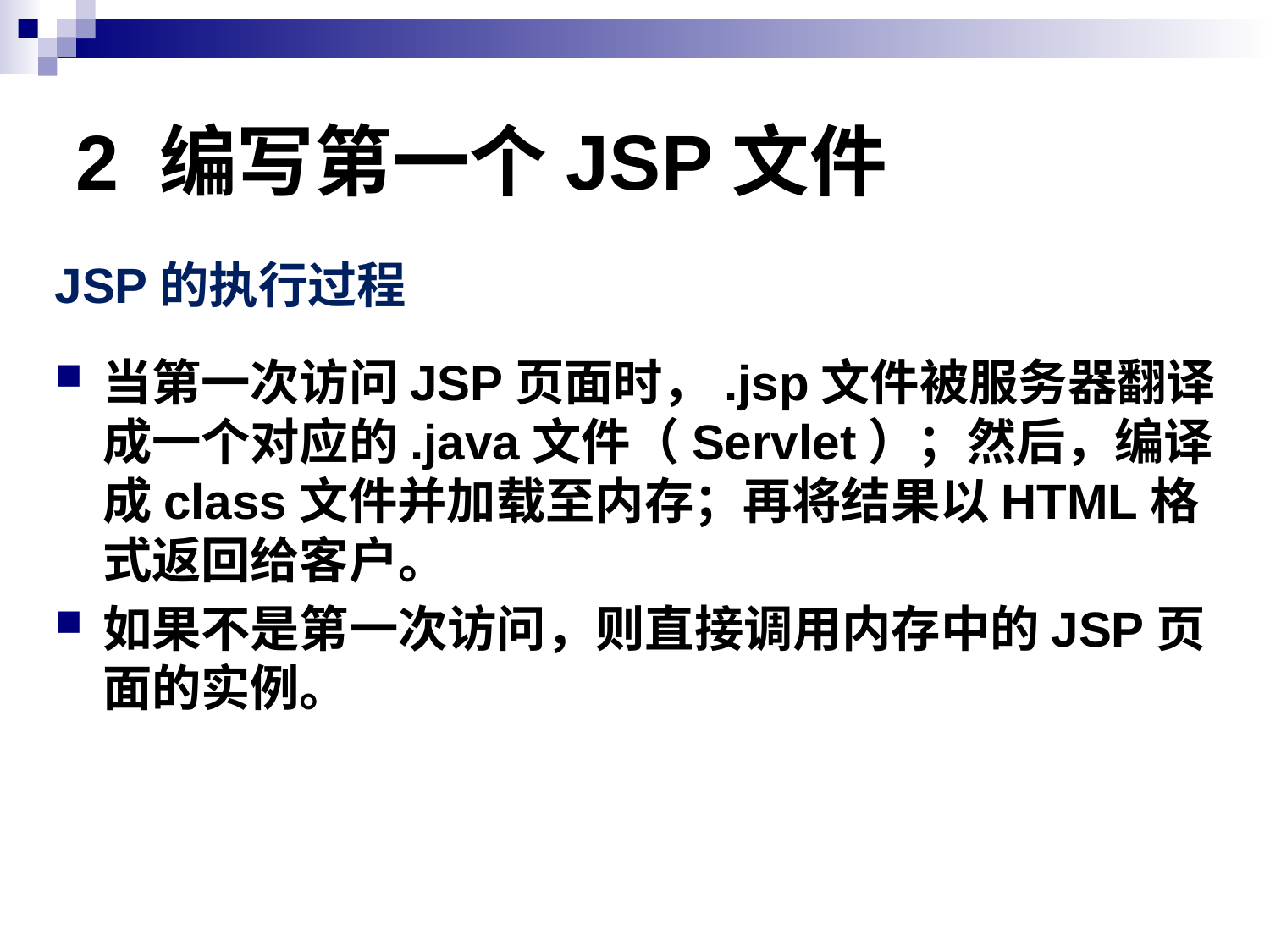

2 编写第一个JSP文件
JSP的执行过程
当第一次访问JSP页面时，.jsp文件被服务器翻译成一个对应的.java文件（Servlet）；然后，编译成class文件并加载至内存；再将结果以HTML格式返回给客户。
如果不是第一次访问，则直接调用内存中的JSP页面的实例。
9